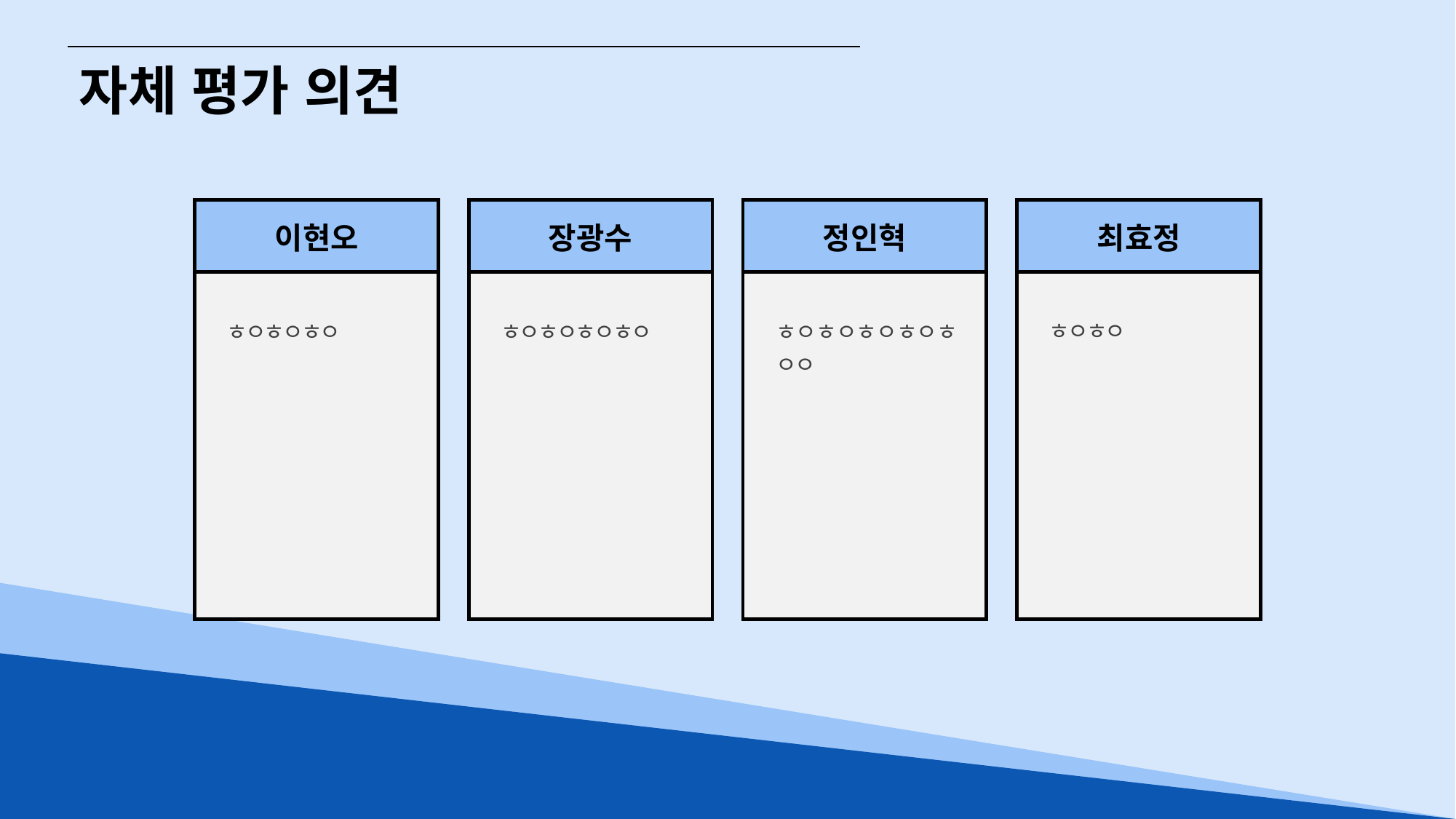

자체 평가 의견

이현오

정인혁
ㅎㅇㅎㅇ
ㅎㅇㅎㅇㅎㅇ
ㅎㅇㅎㅇㅎㅇㅎㅇ
ㅎㅇㅎㅇㅎㅇㅎㅇㅎㅇㅇ

장광수

최효정